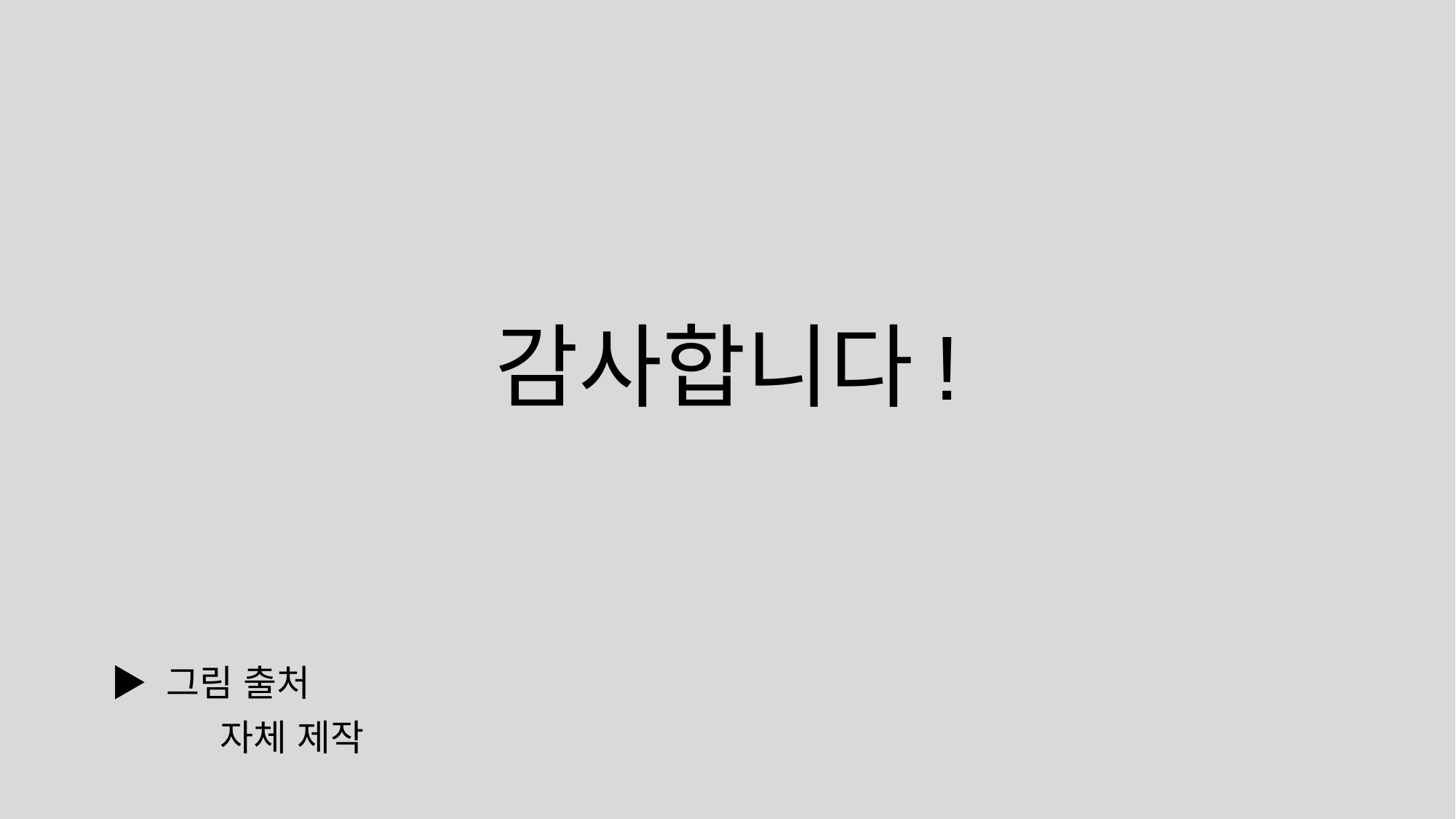

# 감사합니다!
▶ 그림 출처
	자체 제작